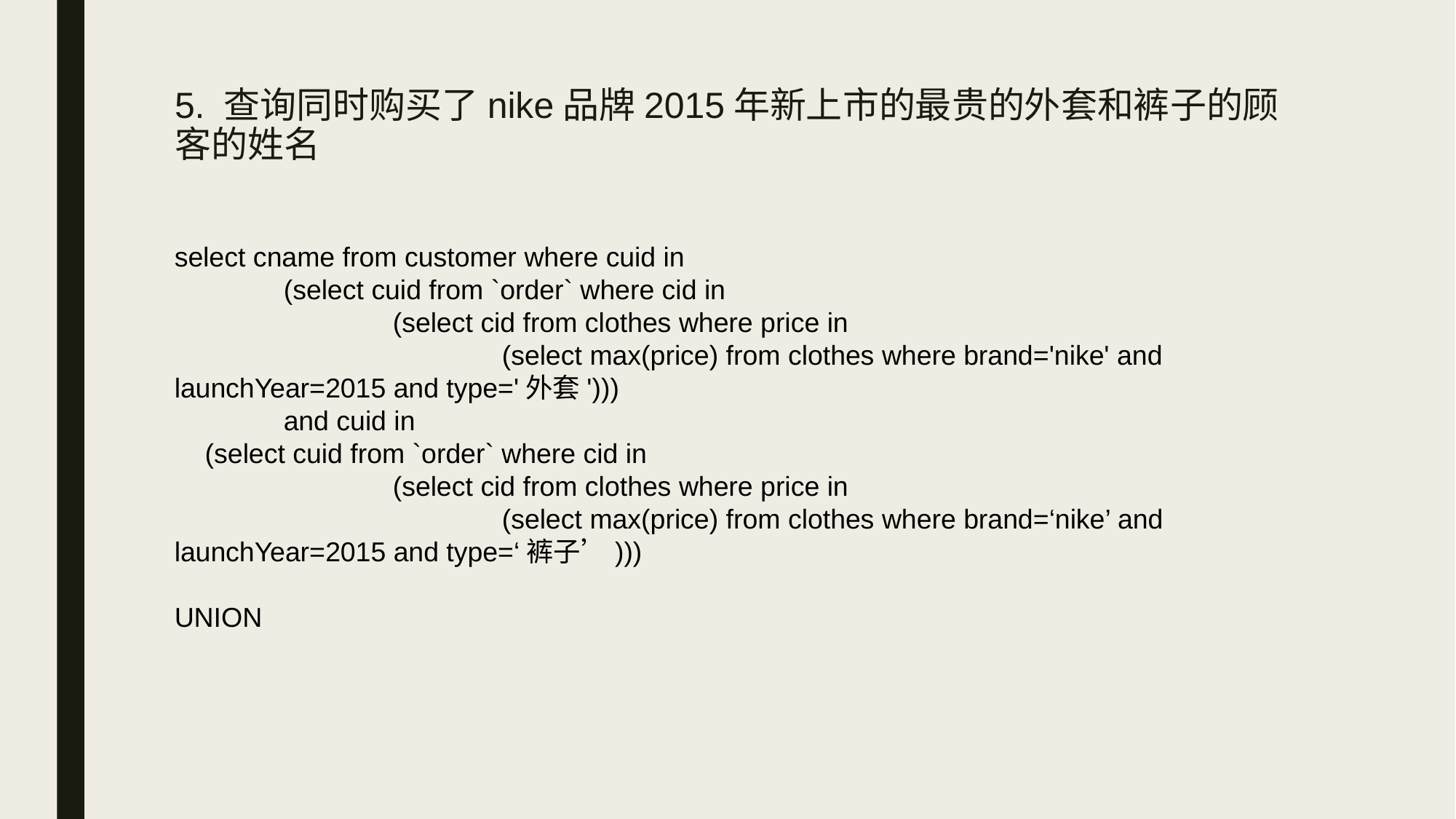

# 5. 查询同时购买了nike品牌2015年新上市的最贵的外套和裤子的顾客的姓名
select cname from customer where cuid in
	(select cuid from `order` where cid in
		(select cid from clothes where price in
			(select max(price) from clothes where brand='nike' and launchYear=2015 and type='外套')))
	and cuid in
    (select cuid from `order` where cid in
		(select cid from clothes where price in
			(select max(price) from clothes where brand=‘nike’ and launchYear=2015 and type=‘裤子’)))

UNION